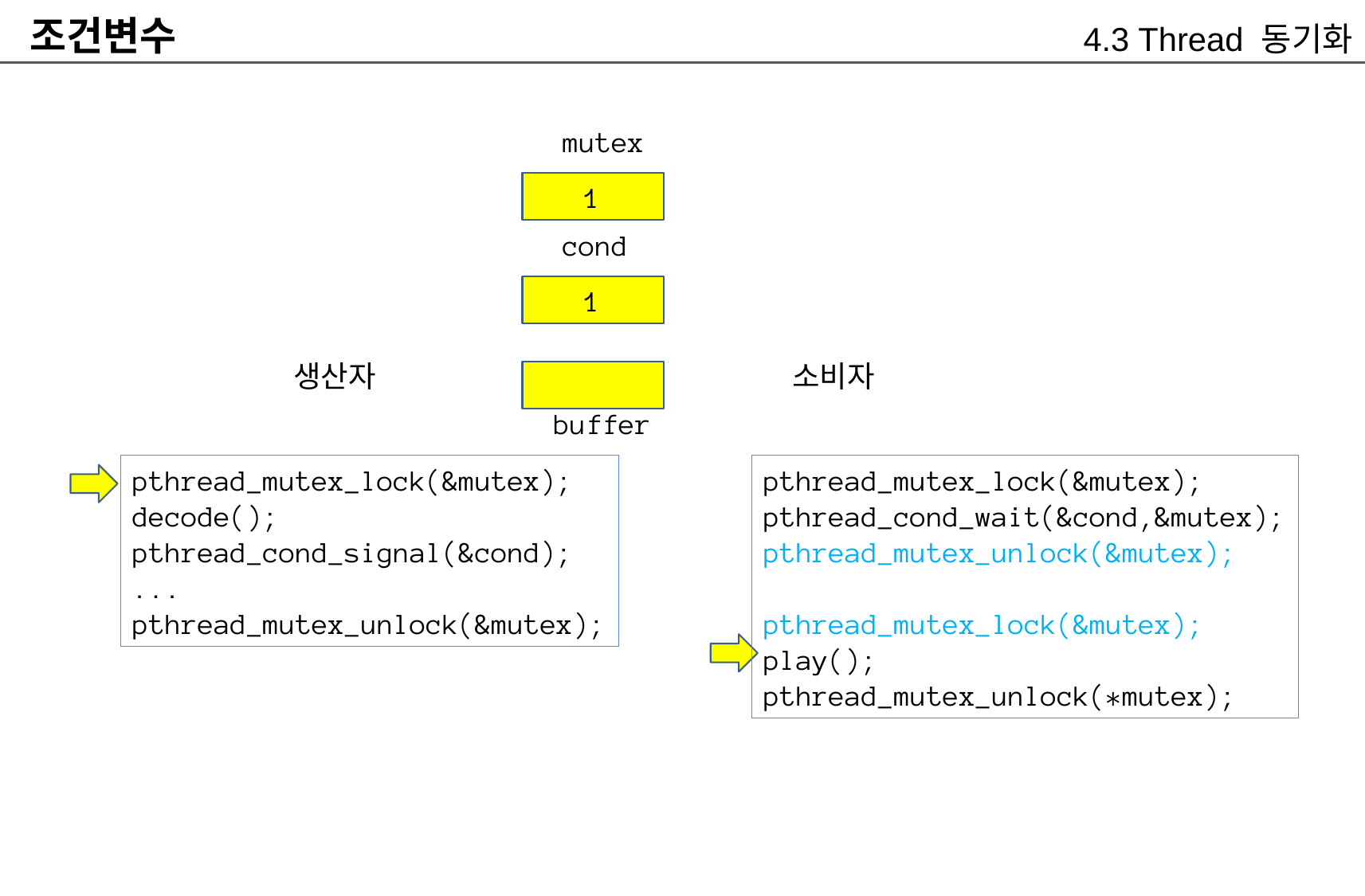

# 조건변수
4.3 Thread 동기화

mutex
1
cond
1
생산자
소비자

buffer
pthread_mutex_lock(&mutex);
decode();
pthread_cond_signal(&cond);
...
pthread_mutex_unlock(&mutex);
pthread_mutex_lock(&mutex);
pthread_cond_wait(&cond,&mutex);
pthread_mutex_unlock(&mutex);

pthread_mutex_lock(&mutex);
play();
pthread_mutex_unlock(*mutex);